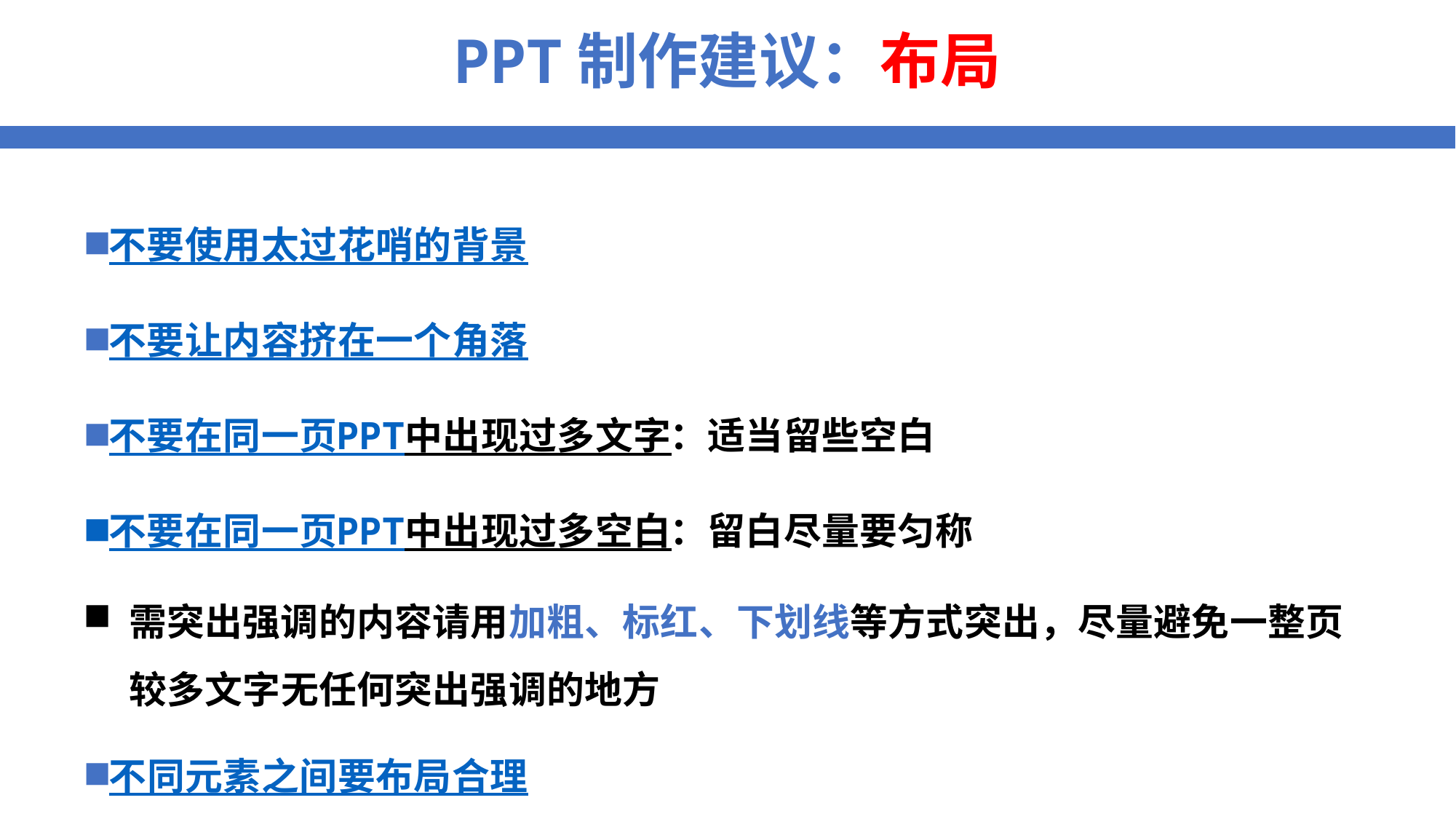

# PPT制作建议：布局

不要使用太过花哨的背景
不要让内容挤在一个角落
不要在同一页PPT中出现过多文字：适当留些空白
不要在同一页PPT中出现过多空白：留白尽量要匀称
需突出强调的内容请用加粗、标红、下划线等方式突出，尽量避免一整页较多文字无任何突出强调的地方
不同元素之间要布局合理